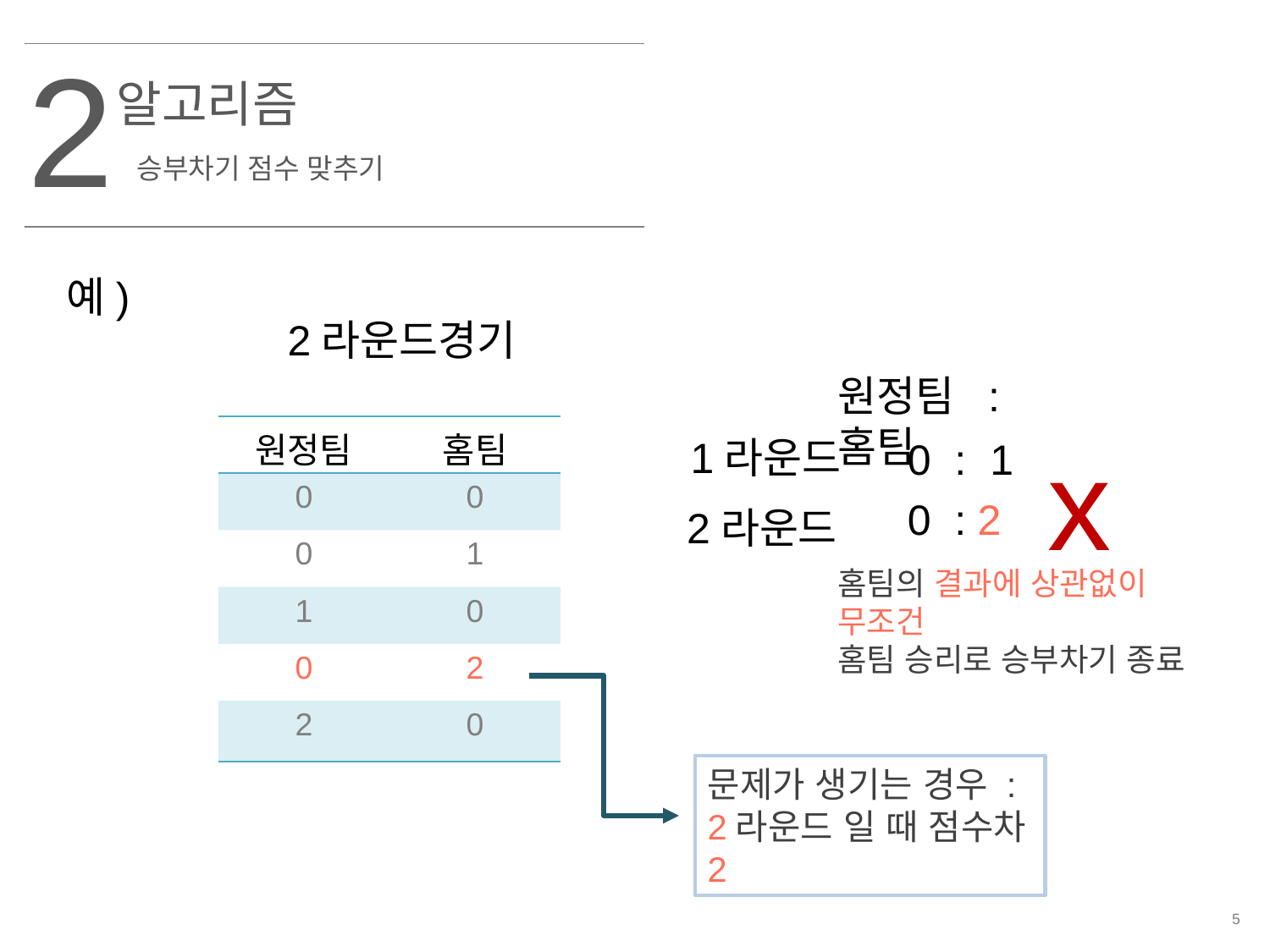

2
알고리즘
승부차기 점수 맞추기
예)
2라운드경기
원정팀  : 홈팀
| 원정팀 | 홈팀 |
| --- | --- |
| 0 | 0 |
| 0 | 1 |
| 1 | 0 |
| 0 | 2 |
| 2 | 0 |
x
1라운드
0  :  1
2
0  :
2라운드
홈팀의 결과에 상관없이 무조건
홈팀 승리로 승부차기 종료
문제가 생기는 경우 :
2라운드 일 때 점수차 2